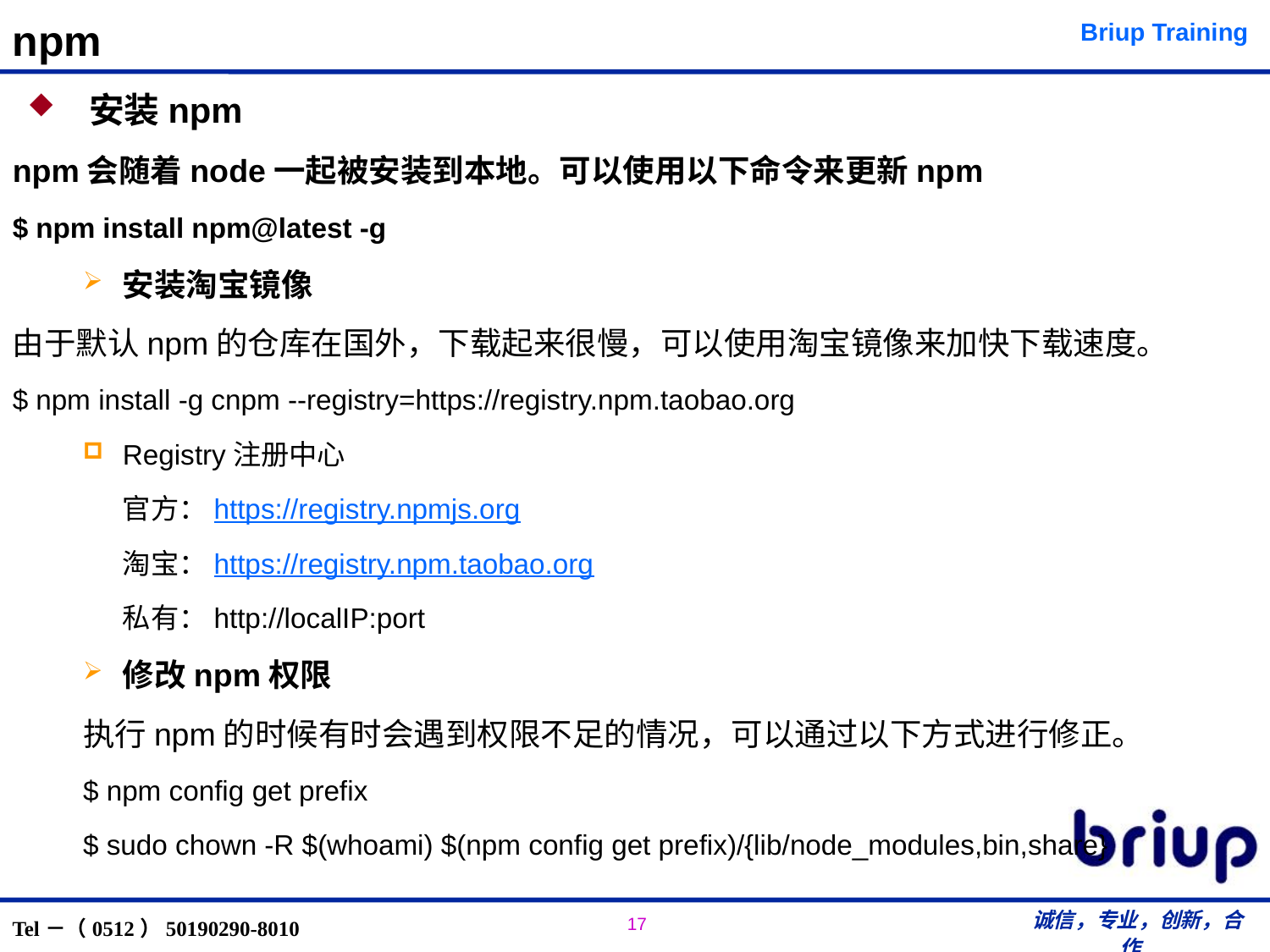

# npm
 安装npm
npm会随着node一起被安装到本地。可以使用以下命令来更新npm
$ npm install npm@latest -g
安装淘宝镜像
由于默认npm的仓库在国外，下载起来很慢，可以使用淘宝镜像来加快下载速度。
$ npm install -g cnpm --registry=https://registry.npm.taobao.org
Registry注册中心
	官方：https://registry.npmjs.org
	淘宝：https://registry.npm.taobao.org
	私有：http://localIP:port
修改npm权限
执行npm的时候有时会遇到权限不足的情况，可以通过以下方式进行修正。
$ npm config get prefix
$ sudo chown -R $(whoami) $(npm config get prefix)/{lib/node_modules,bin,share}